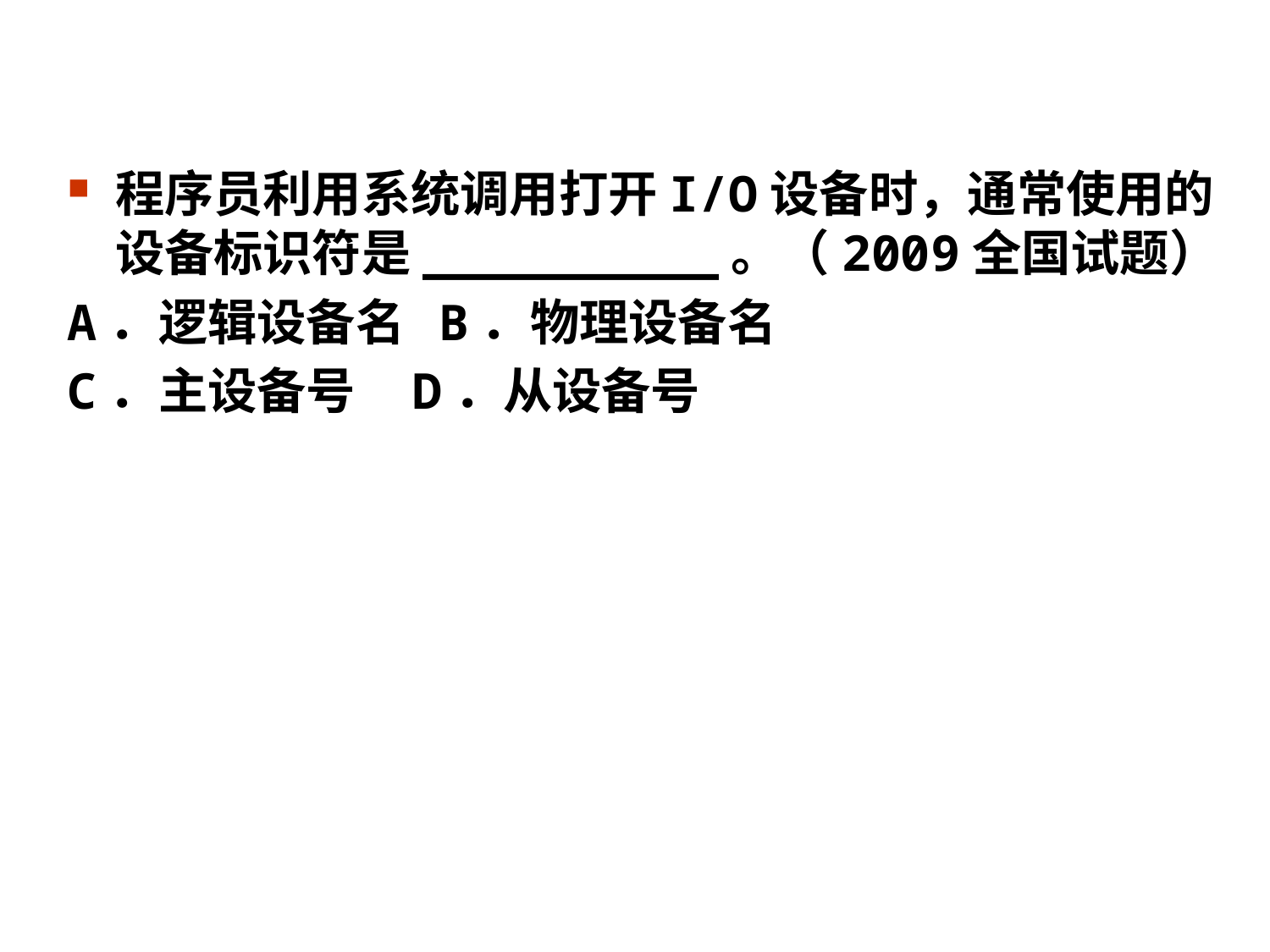

#
程序员利用系统调用打开I/O设备时，通常使用的设备标识符是__________。（2009全国试题）
A．逻辑设备名  B．物理设备名
C．主设备号    D．从设备号
9